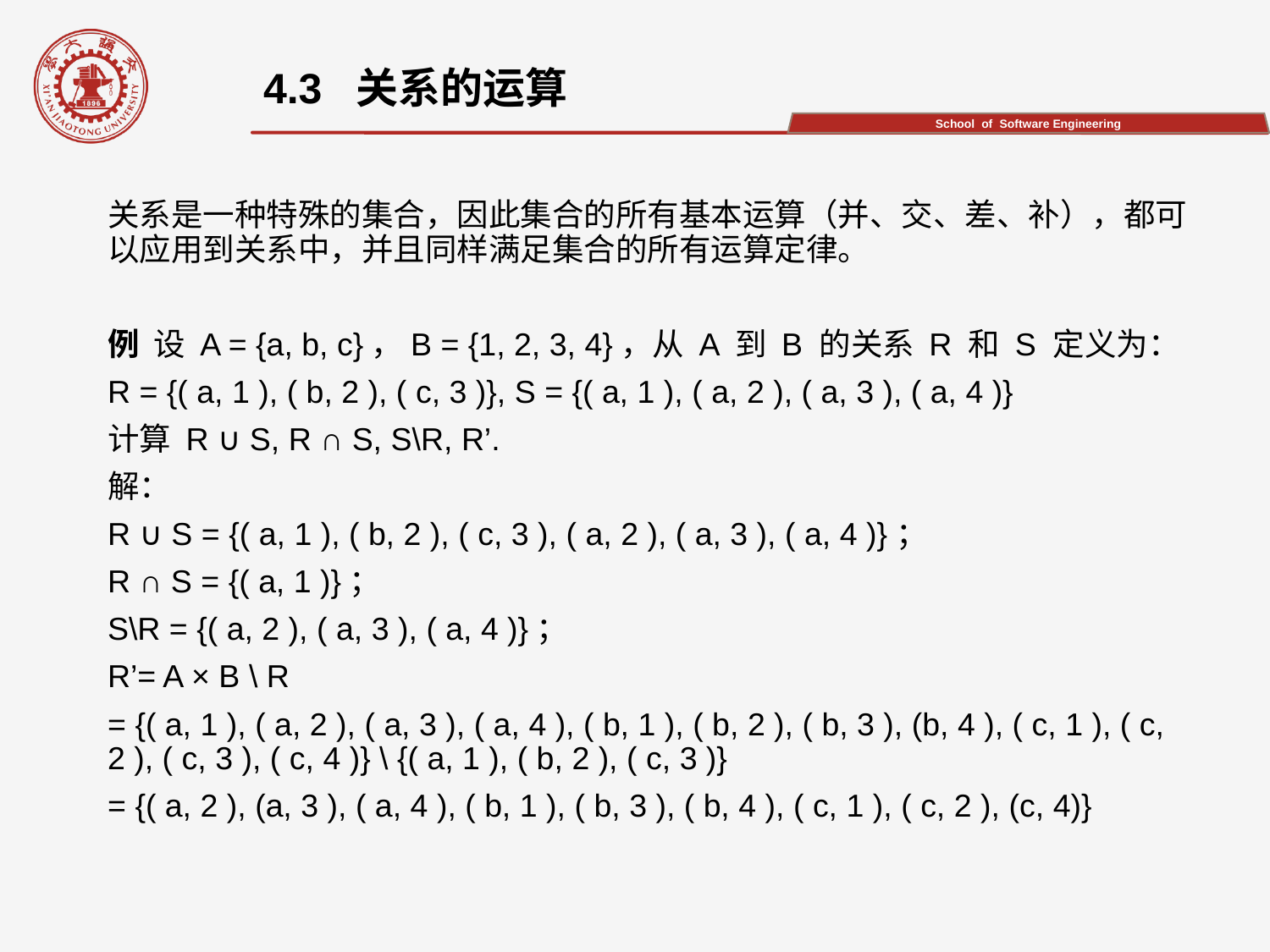

4.3  关系的运算

关系是一种特殊的集合，因此集合的所有基本运算（并、交、差、补），都可以应用到关系中，并且同样满足集合的所有运算定律。

例  设 A = {a, b, c}，B = {1, 2, 3, 4}，从 A 到 B 的关系 R 和 S 定义为：
R = {( a, 1 ), ( b, 2 ), ( c, 3 )}, S = {( a, 1 ), ( a, 2 ), ( a, 3 ), ( a, 4 )}
计算 R ∪ S, R ∩ S, S\R, R’.
解：
R ∪ S = {( a, 1 ), ( b, 2 ), ( c, 3 ), ( a, 2 ), ( a, 3 ), ( a, 4 )}；
R ∩ S = {( a, 1 )}；
S\R = {( a, 2 ), ( a, 3 ), ( a, 4 )}；
R’= A × B \ R
= {( a, 1 ), ( a, 2 ), ( a, 3 ), ( a, 4 ), ( b, 1 ), ( b, 2 ), ( b, 3 ), (b, 4 ), ( c, 1 ), ( c, 2 ), ( c, 3 ), ( c, 4 )} \ {( a, 1 ), ( b, 2 ), ( c, 3 )}
= {( a, 2 ), (a, 3 ), ( a, 4 ), ( b, 1 ), ( b, 3 ), ( b, 4 ), ( c, 1 ), ( c, 2 ), (c, 4)}